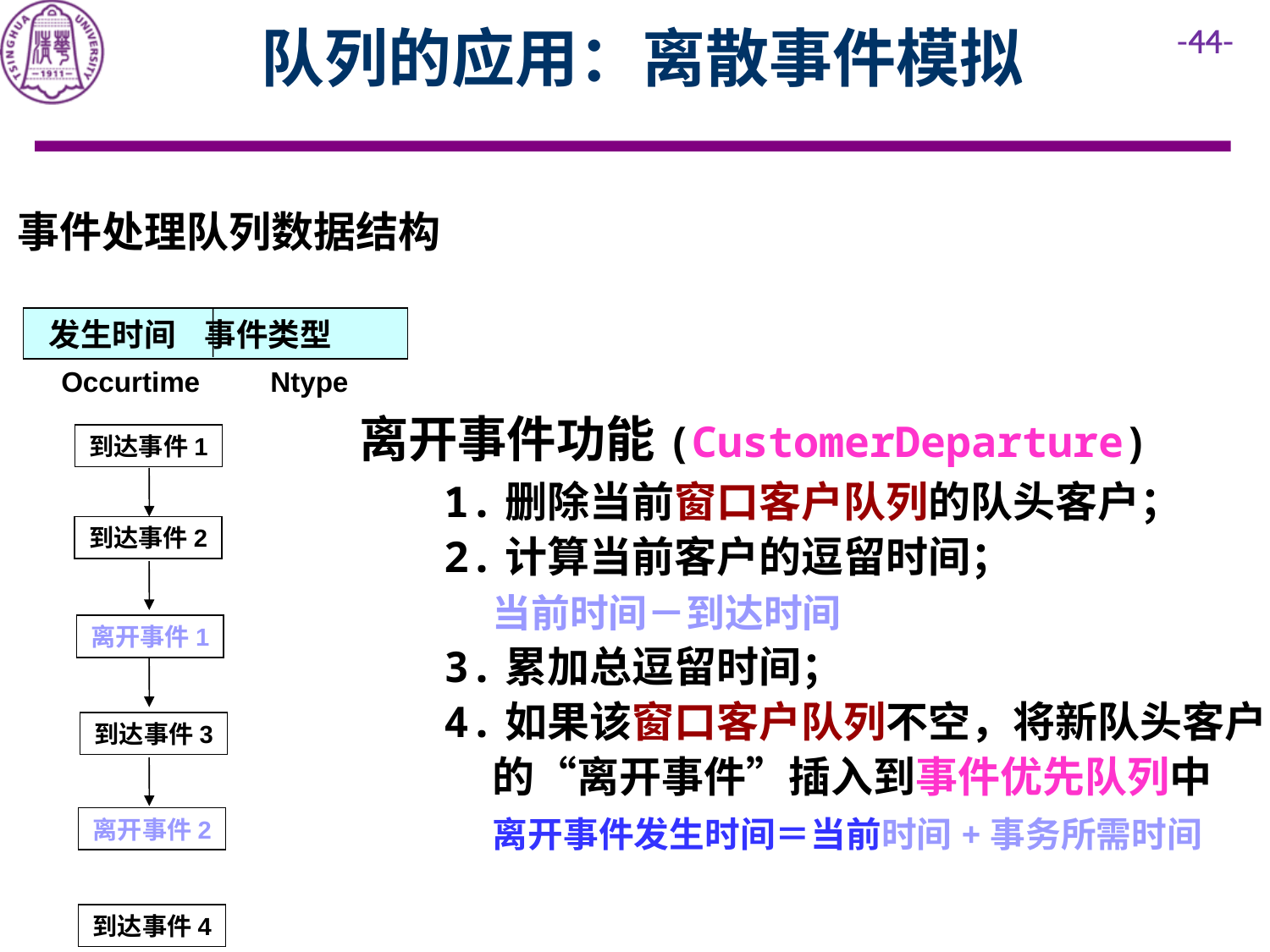

队列的应用：离散事件模拟
事件处理队列数据结构
 发生时间    事件类型

Occurtime         Ntype
离开事件功能(CustomerDeparture)
到达事件1

到达事件2
1.删除当前窗口客户队列的队头客户；
2.计算当前客户的逗留时间；
    当前时间－到达时间
3.累加总逗留时间；
4.如果该窗口客户队列不空，将新队头客户
    的“离开事件”插入到事件优先队列中
    离开事件发生时间＝当前时间+事务所需时间

离开事件1

到达事件3

离开事件2

到达事件4